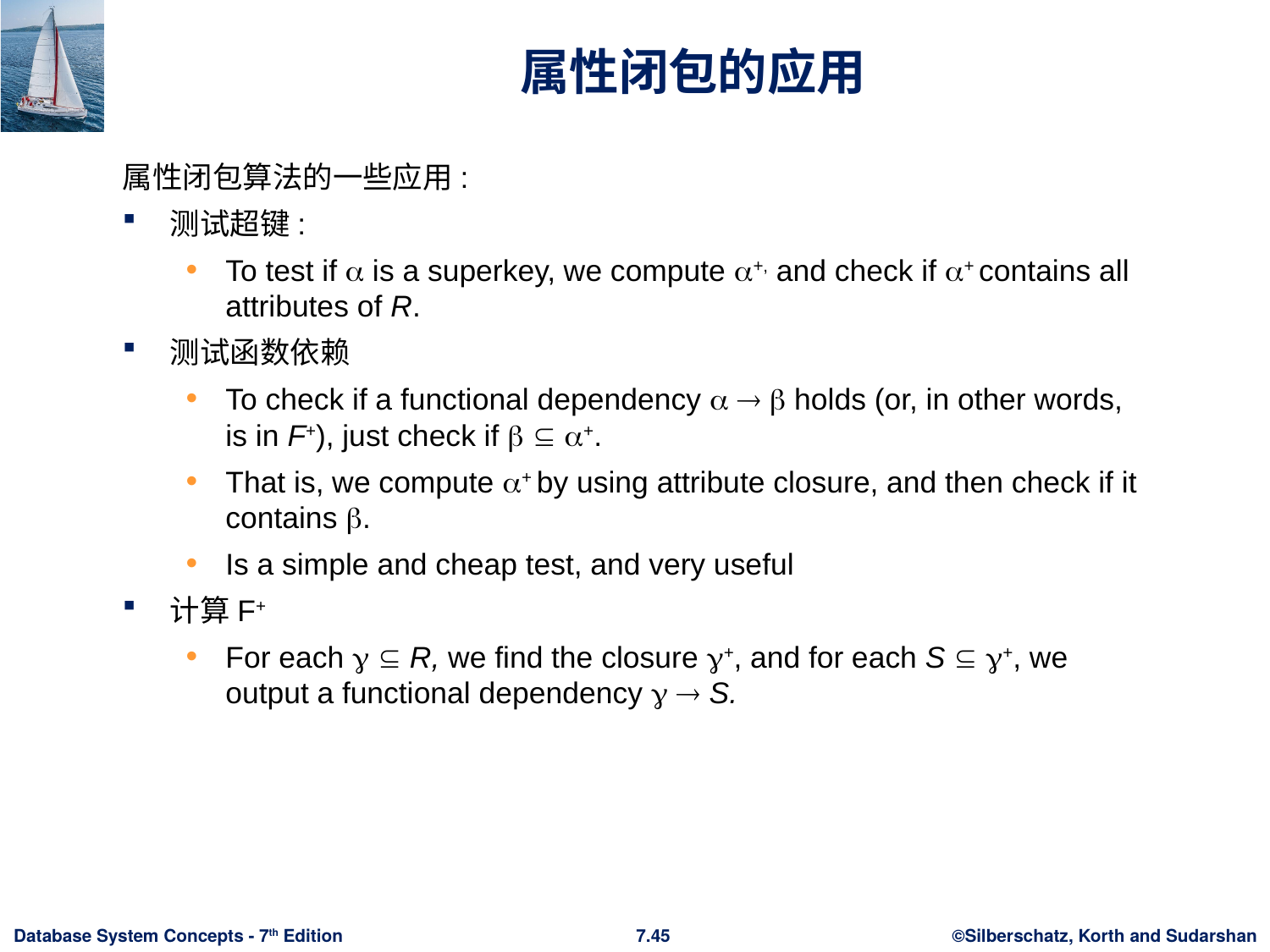

# 属性闭包的应用
属性闭包算法的一些应用:
测试超键:
To test if α is a superkey, we compute α+, and check if α+ contains all attributes of R.
测试函数依赖
To check if a functional dependency α → β holds (or, in other words, is in F+), just check if β ⊆ α+.
That is, we compute α+ by using attribute closure, and then check if it contains β.
Is a simple and cheap test, and very useful
计算F+
For each γ ⊆ R, we find the closure γ+, and for each S ⊆ γ+, we output a functional dependency γ → S.